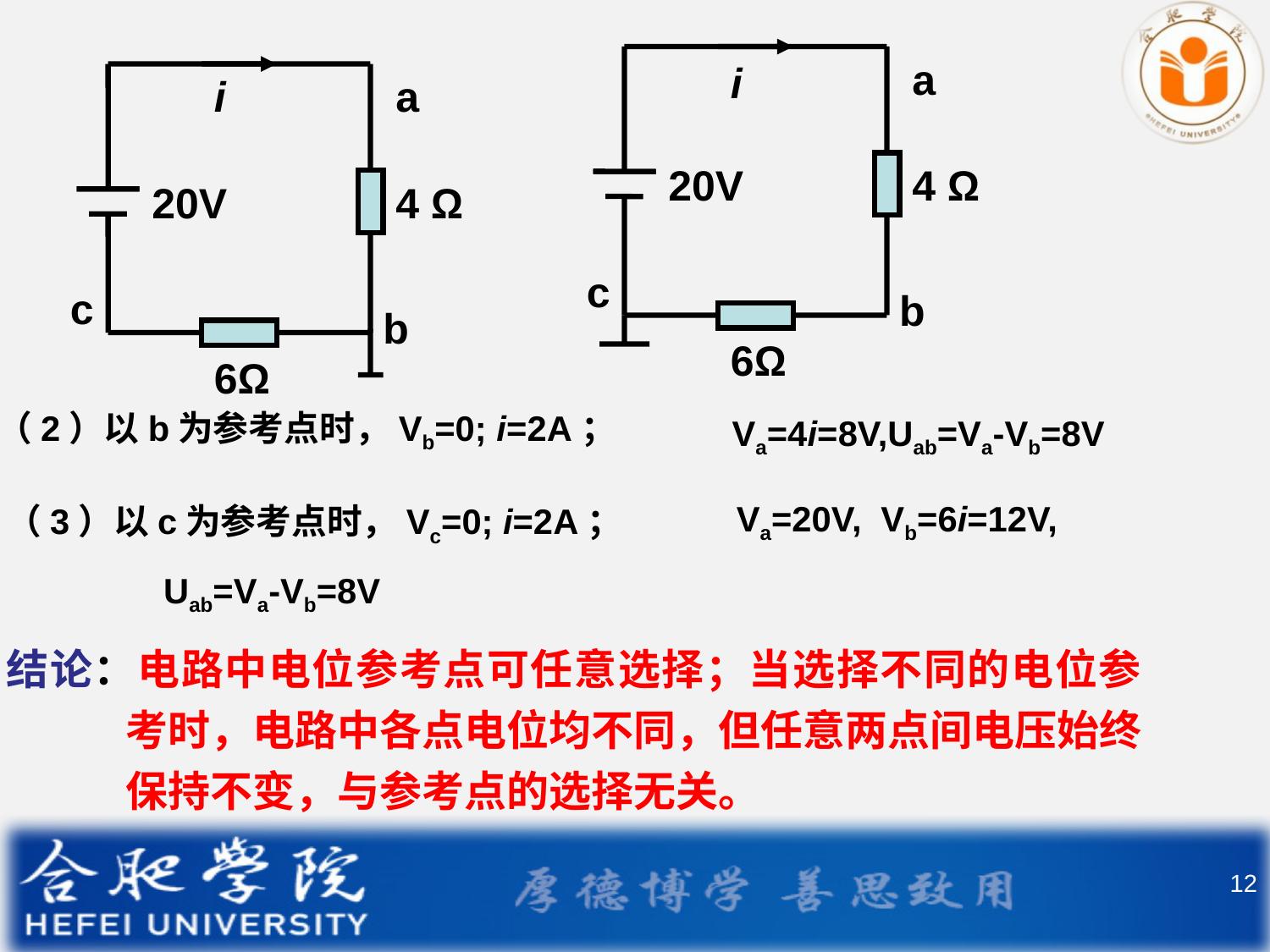

20V

4 Ω

6Ω
a
c
b

i

20V

4 Ω

6Ω
a
c
b

i

（2）以b为参考点时，Vb=0; i=2A；
Va=4i=8V,Uab=Va-Vb=8V
Va=20V,  Vb=6i=12V,
（3）以c为参考点时，Vc=0; i=2A；
Uab=Va-Vb=8V
结论：电路中电位参考点可任意选择；当选择不同的电位参考时，电路中各点电位均不同，但任意两点间电压始终保持不变，与参考点的选择无关。
12